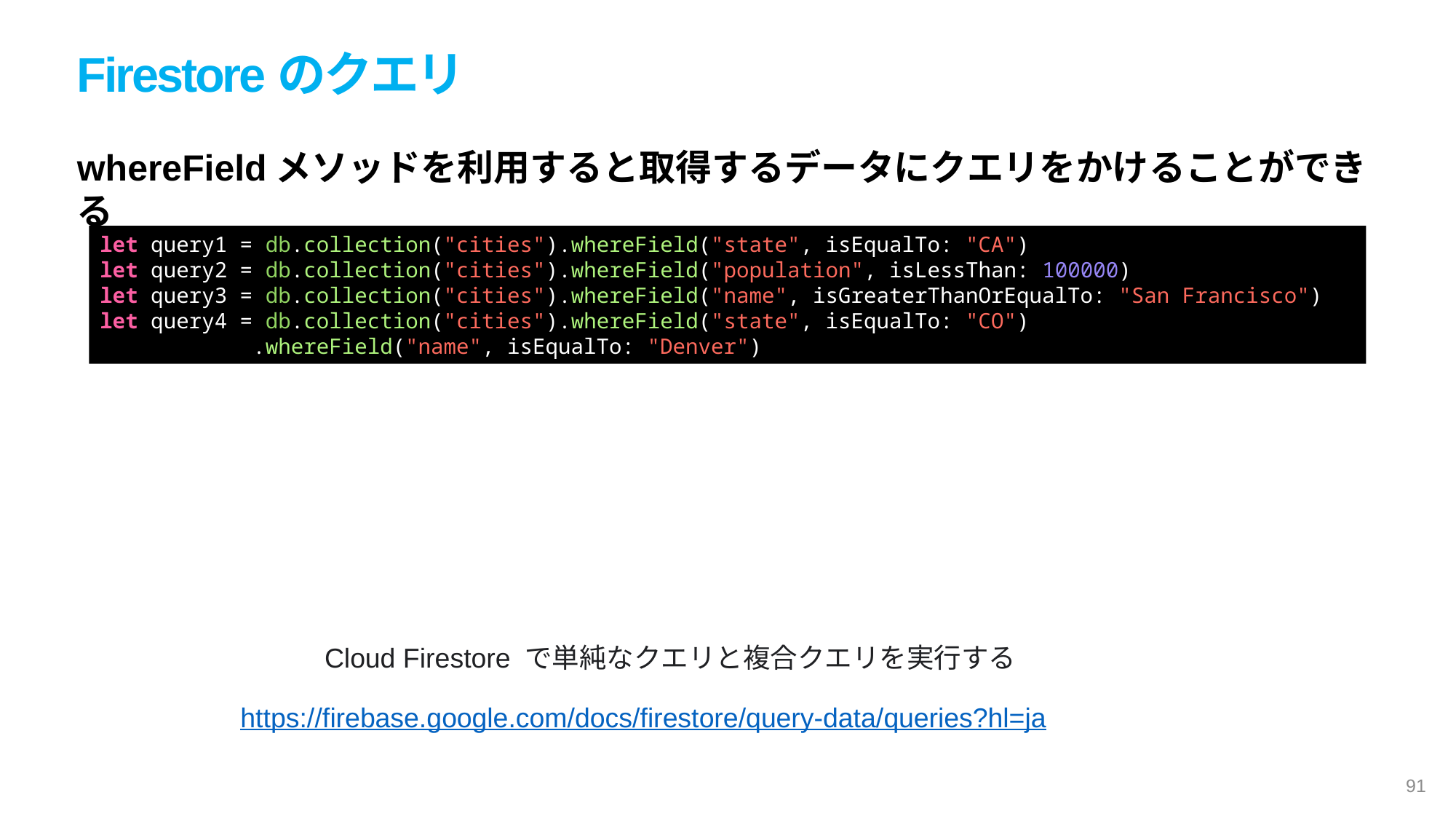

Firestoreのクエリ
whereFieldメソッドを利用すると取得するデータにクエリをかけることができる
let query1 = db.collection("cities").whereField("state", isEqualTo: "CA")
let query2 = db.collection("cities").whereField("population", isLessThan: 100000)
let query3 = db.collection("cities").whereField("name", isGreaterThanOrEqualTo: "San Francisco")
let query4 = db.collection("cities").whereField("state", isEqualTo: "CO")
            .whereField("name", isEqualTo: "Denver")
Cloud Firestore で単純なクエリと複合クエリを実行する
https://firebase.google.com/docs/firestore/query-data/queries?hl=ja
91